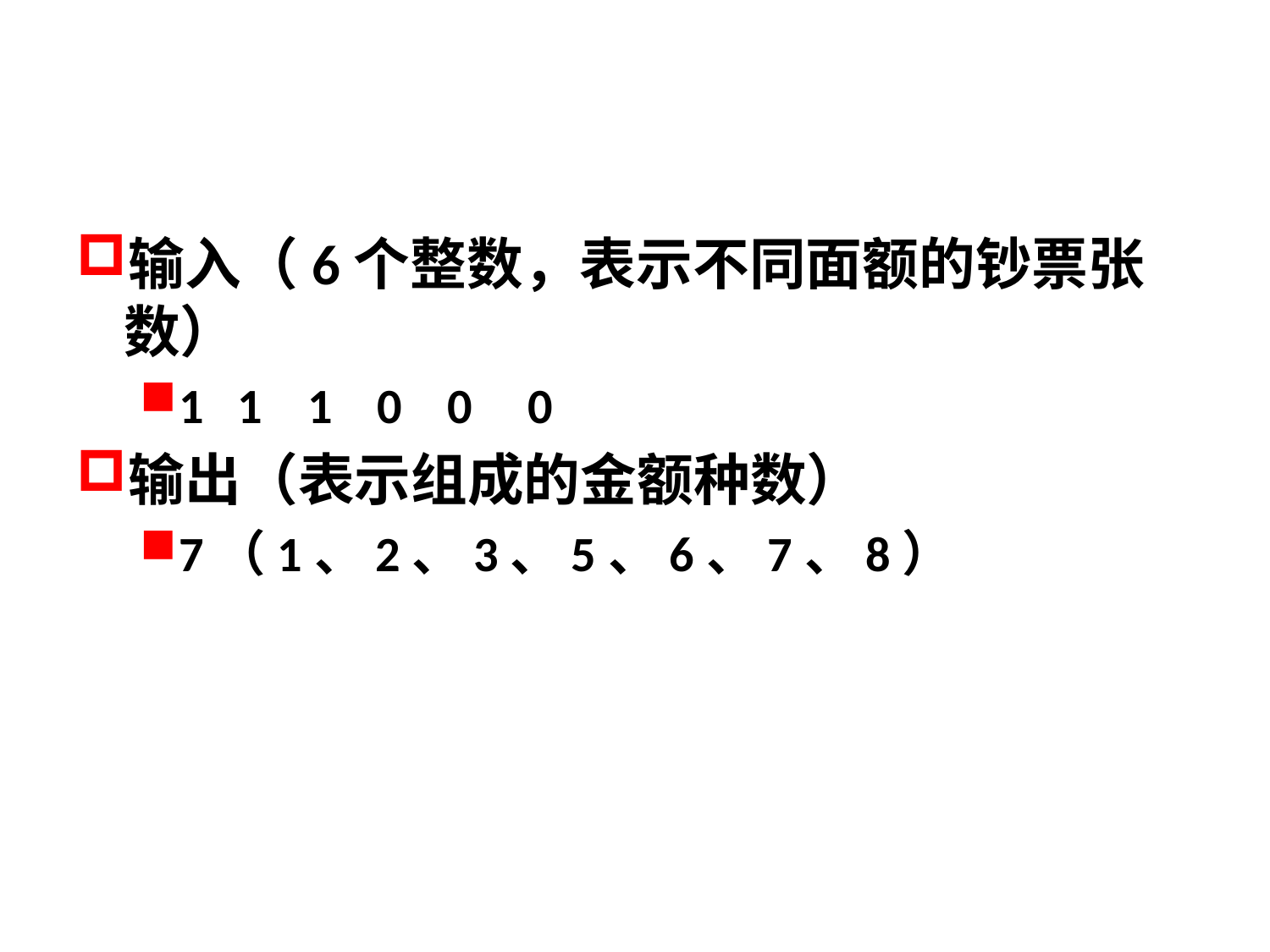

#
输入（6个整数，表示不同面额的钞票张数）
1   1    1    0    0     0
输出（表示组成的金额种数）
7（1、2、3、5、6、7、8）